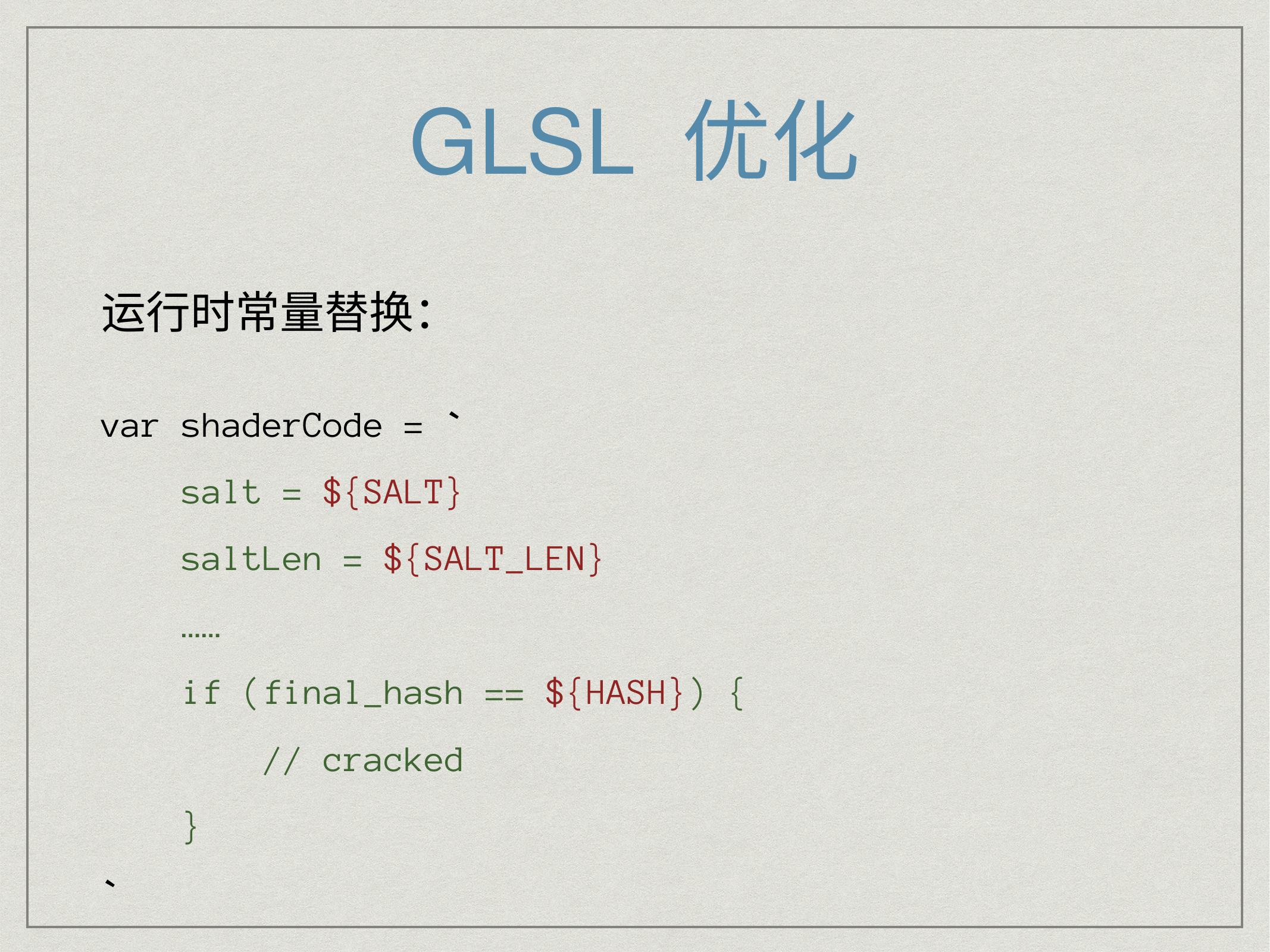

# GLSL 优化
运行时常量替换：
var shaderCode = `
    salt = ${SALT}
    saltLen = ${SALT_LEN}
    ……
    if (final_hash == ${HASH}) {
        // cracked
    }
`